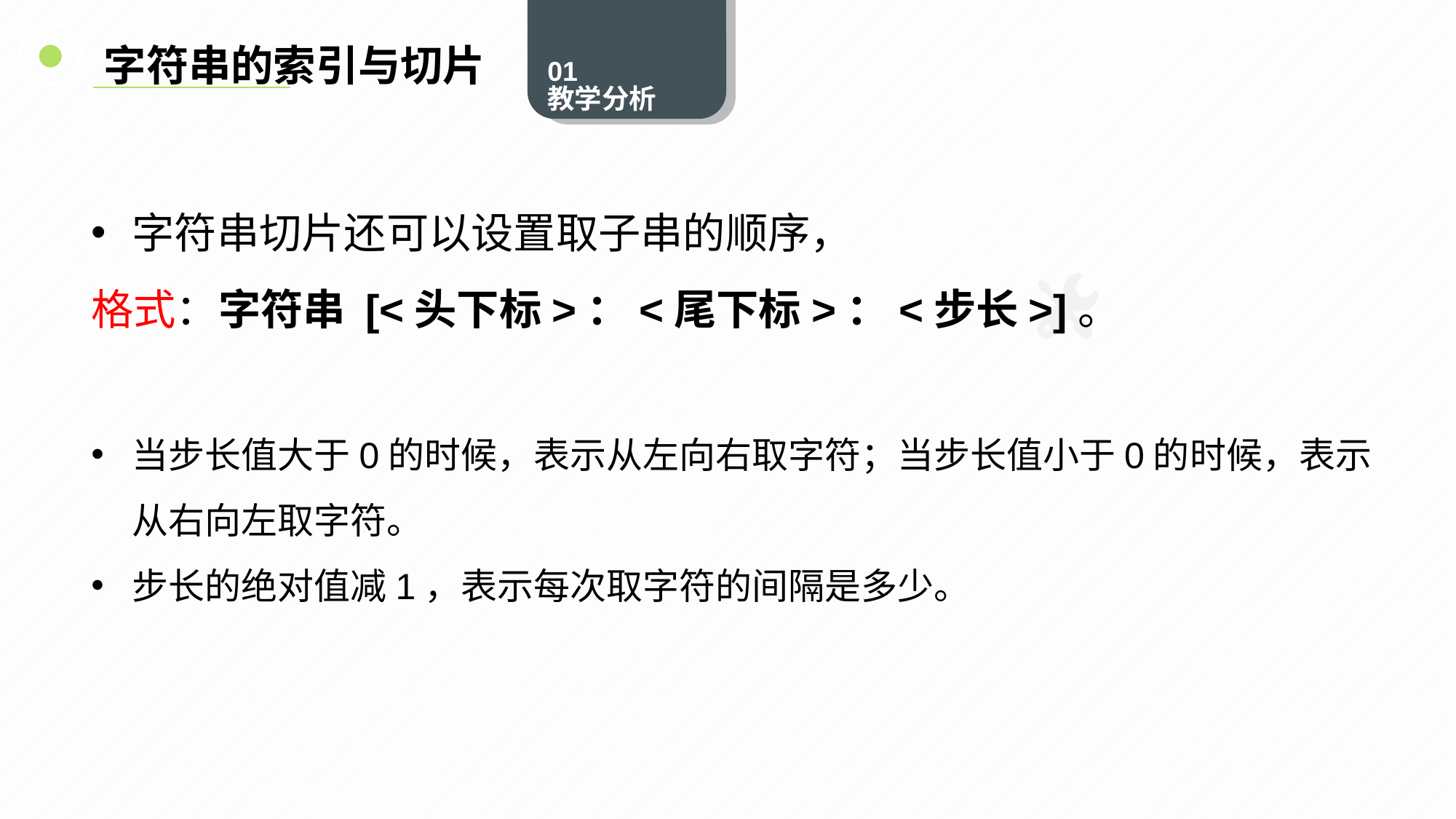

字符串的索引与切片

字符串切片还可以设置取子串的顺序，
格式：字符串 [<头下标>：<尾下标>：<步长>]。

当步长值大于0的时候，表示从左向右取字符；当步长值小于0的时候，表示从右向左取字符。
步长的绝对值减1，表示每次取字符的间隔是多少。